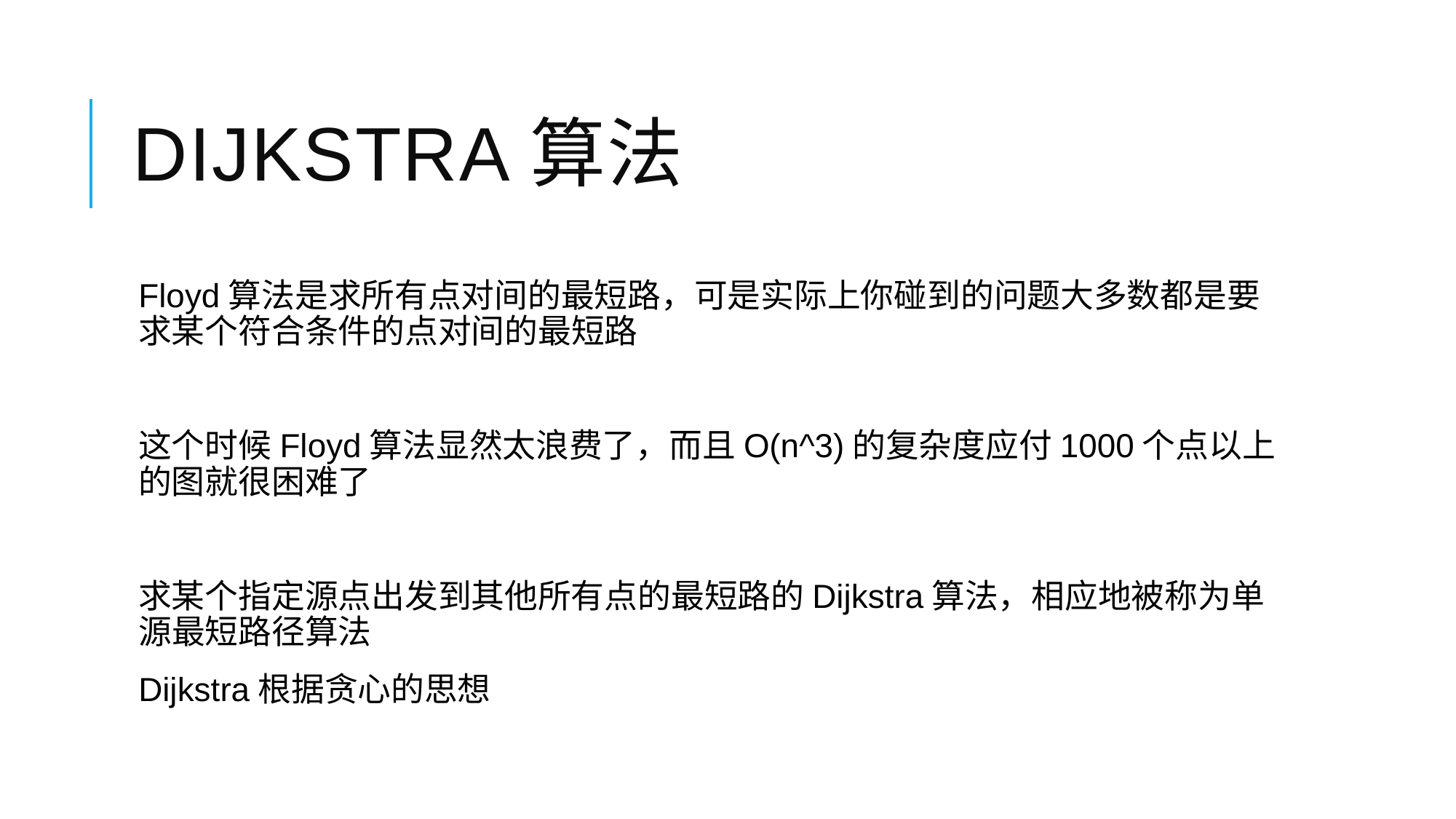

# Dijkstra算法
Floyd算法是求所有点对间的最短路，可是实际上你碰到的问题大多数都是要求某个符合条件的点对间的最短路

这个时候Floyd算法显然太浪费了，而且O(n^3)的复杂度应付1000个点以上的图就很困难了

求某个指定源点出发到其他所有点的最短路的Dijkstra算法，相应地被称为单源最短路径算法
Dijkstra根据贪心的思想